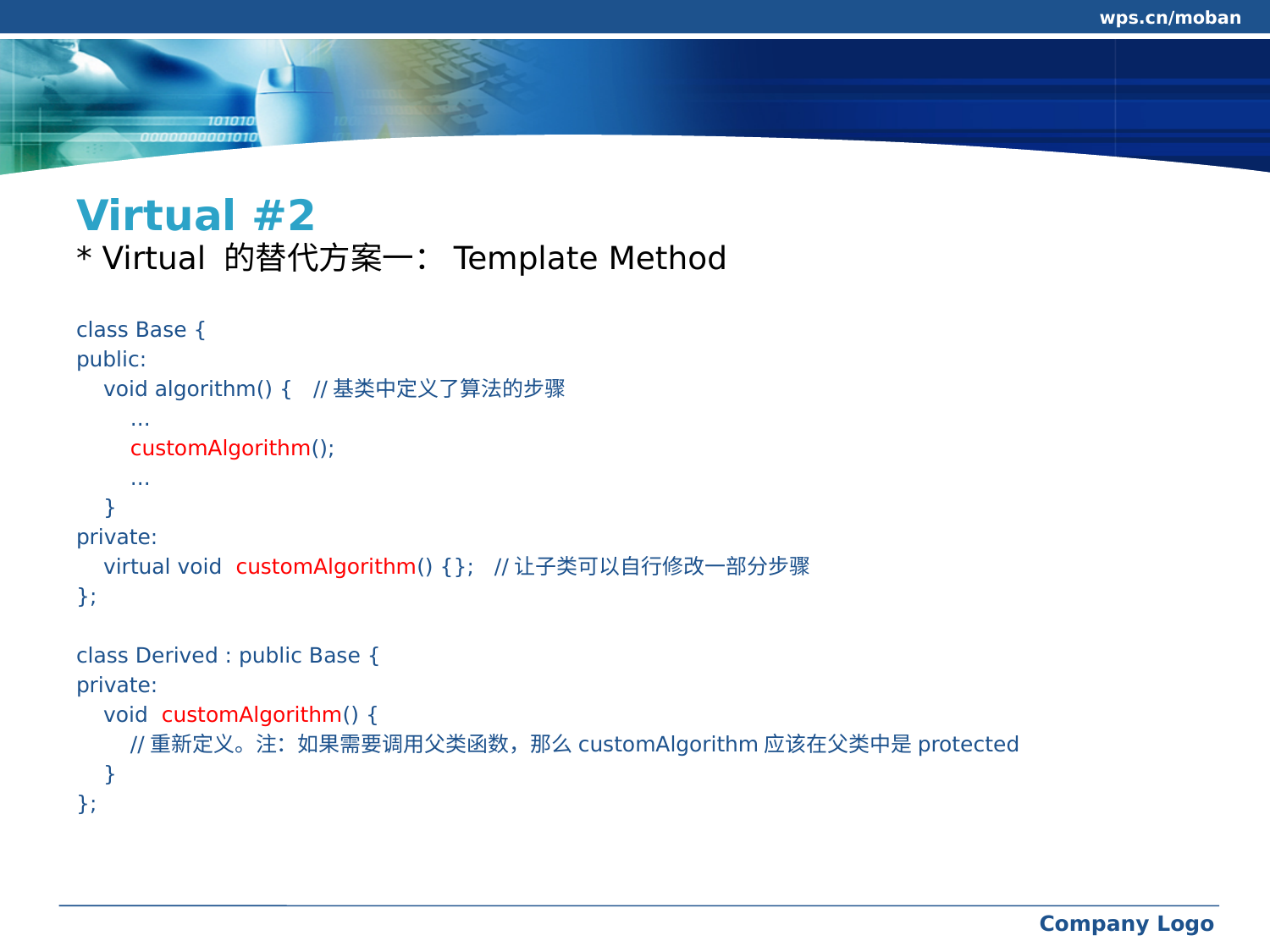

wps.cn/moban

#
Virtual #2
* Virtual 的替代方案一：Template Method

class Base {
public:
    void algorithm() {   //基类中定义了算法的步骤
        ...
        customAlgorithm();
        ...
    }
private:
    virtual void  customAlgorithm() {};   //让子类可以自行修改一部分步骤
};

class Derived : public Base {
private:
    void  customAlgorithm() {
        //重新定义。注：如果需要调用父类函数，那么customAlgorithm应该在父类中是protected
    }
};

Company Logo